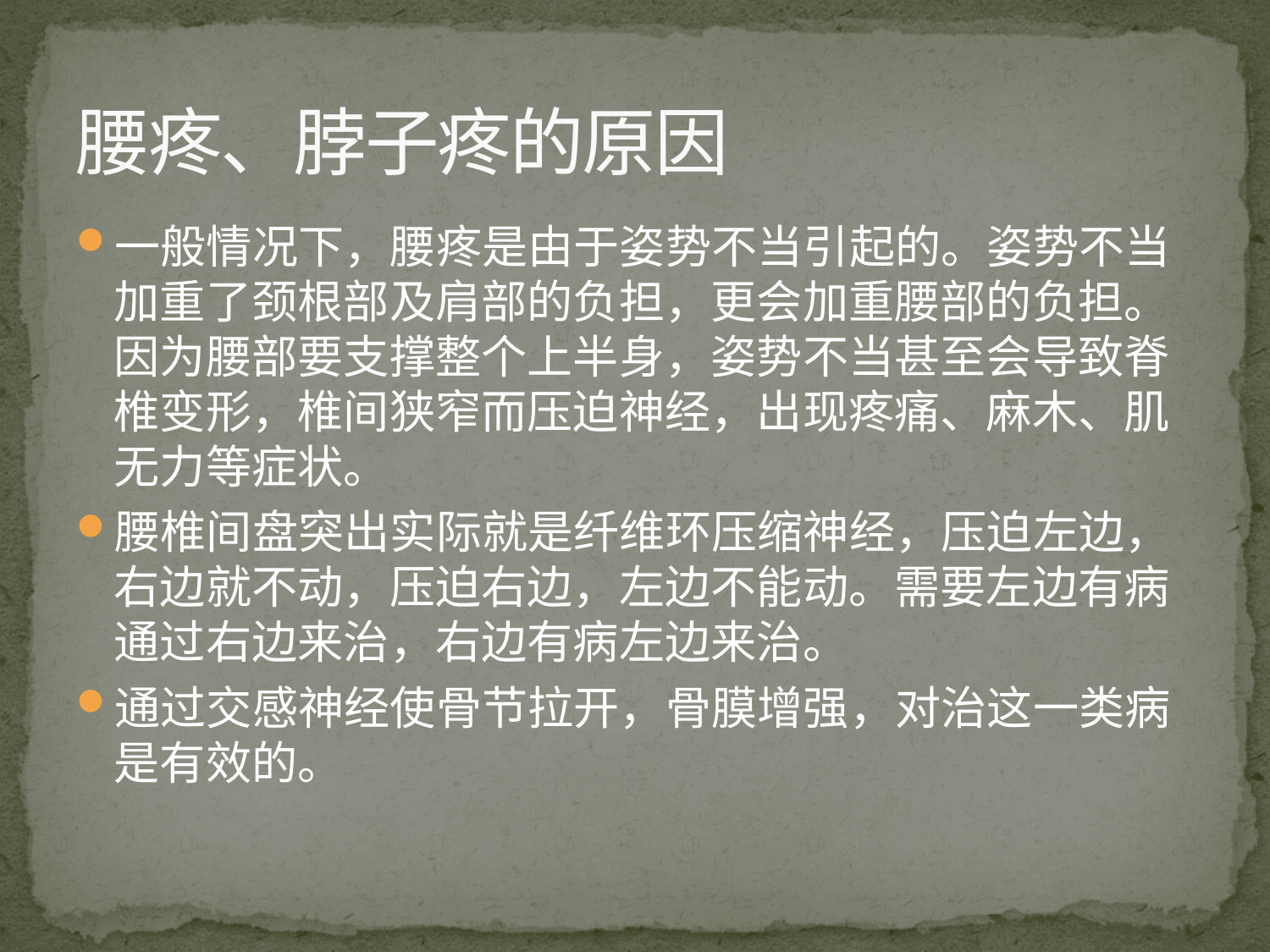

# 腰疼、脖子疼的原因
一般情况下，腰疼是由于姿势不当引起的。姿势不当加重了颈根部及肩部的负担，更会加重腰部的负担。因为腰部要支撑整个上半身，姿势不当甚至会导致脊椎变形，椎间狭窄而压迫神经，出现疼痛、麻木、肌无力等症状。
腰椎间盘突出实际就是纤维环压缩神经，压迫左边，右边就不动，压迫右边，左边不能动。需要左边有病通过右边来治，右边有病左边来治。
通过交感神经使骨节拉开，骨膜增强，对治这一类病是有效的。